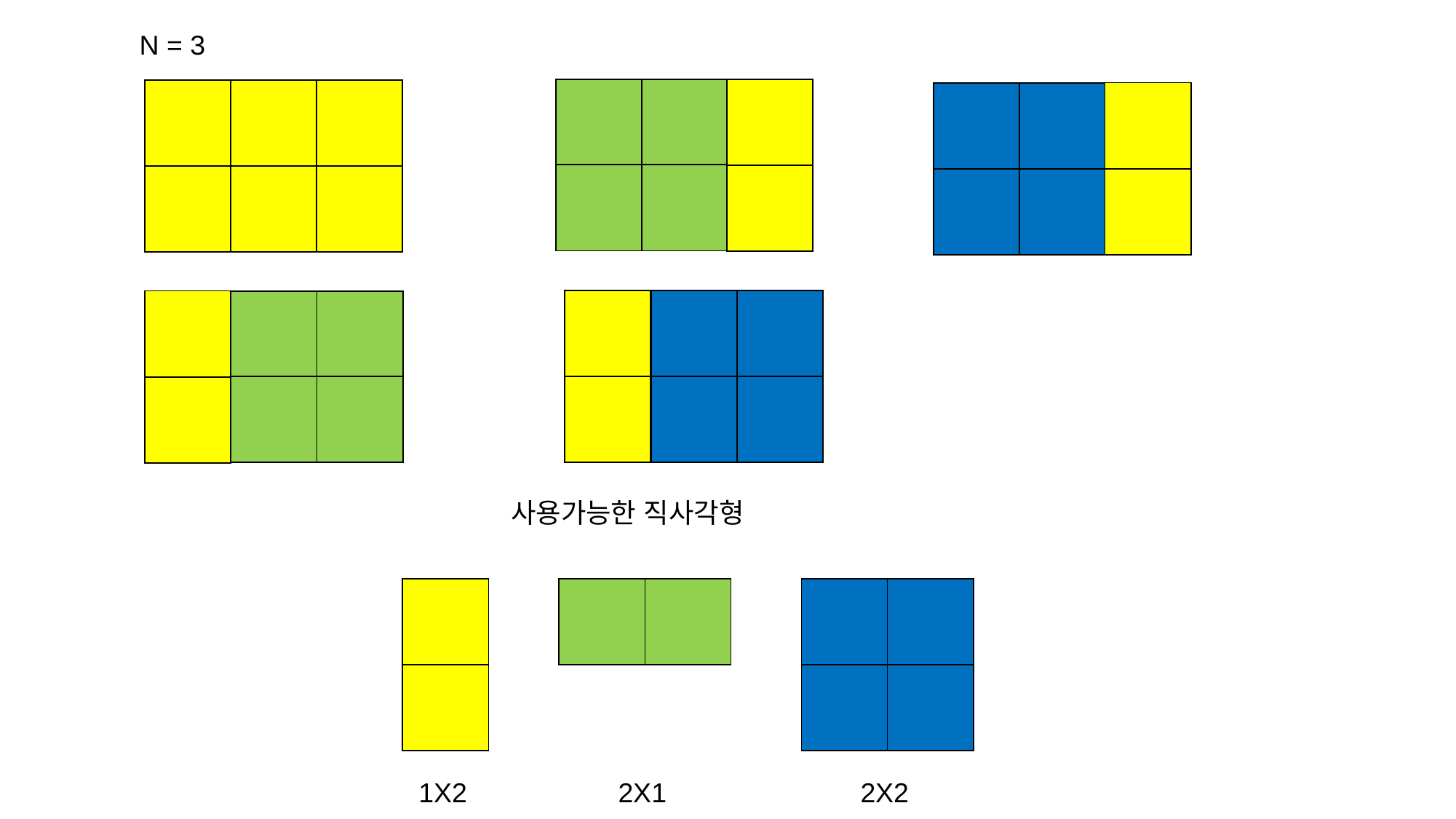

N = 3
|  |
| --- |
|  |
|  |  |
| --- | --- |
|  |
| --- |
|  |
|  |
| --- |
|  |
|  |
| --- |
|  |
|  |
| --- |
|  |
|  |  |
| --- | --- |
|  |  |
|  |  |
| --- | --- |
|  |
| --- |
|  |
|  |  |
| --- | --- |
|  |  |
|  |
| --- |
|  |
|  |  |
| --- | --- |
|  |  |
| --- | --- |
사용가능한 직사각형
|  |
| --- |
|  |
|  |  |
| --- | --- |
|  |  |
| --- | --- |
|  |  |
1X2
2X1
2X2